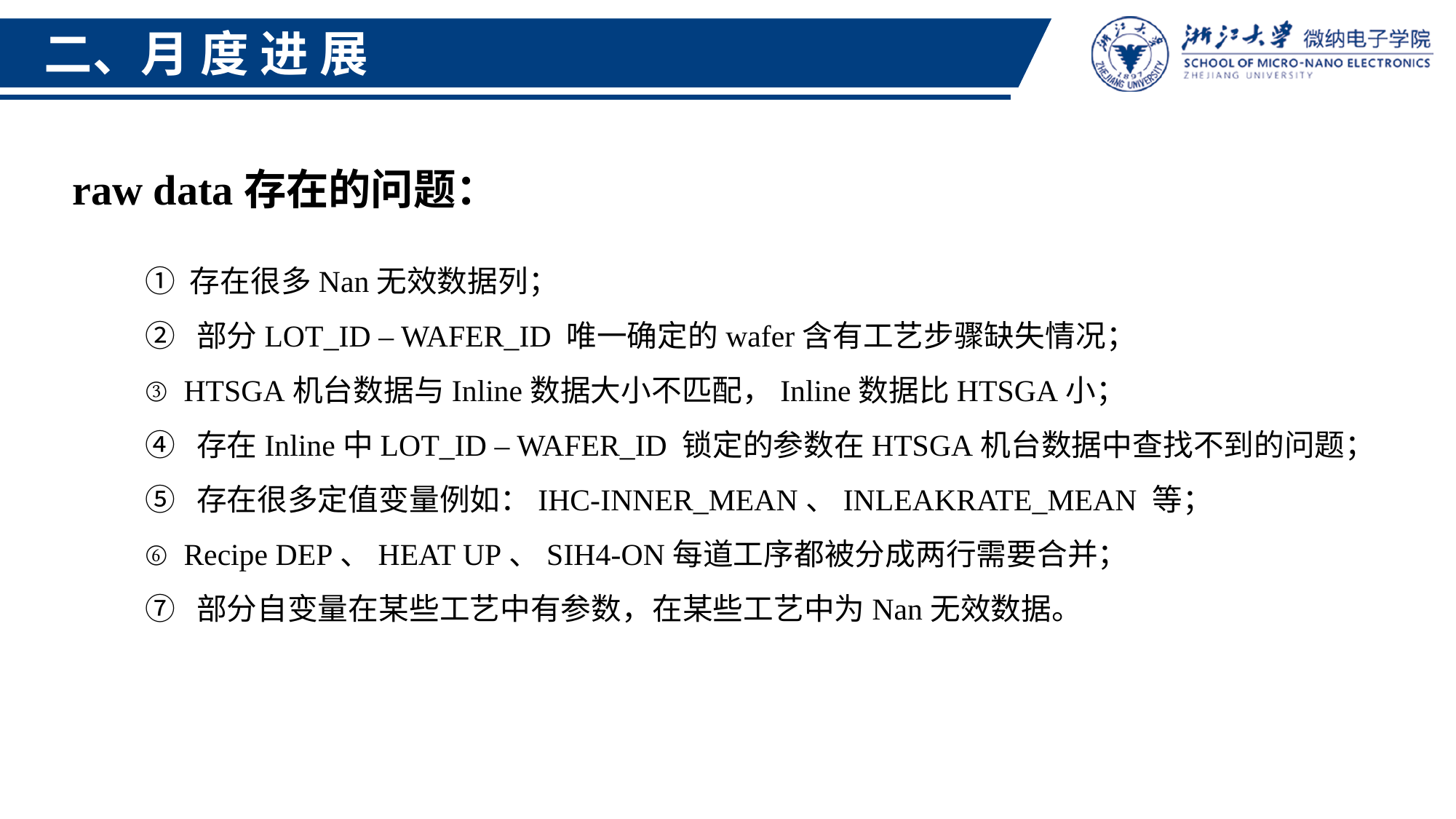

二、月 度 进 展
raw data存在的问题：
① 存在很多Nan无效数据列；
②  部分LOT_ID – WAFER_ID 唯一确定的wafer含有工艺步骤缺失情况；
③  HTSGA机台数据与Inline数据大小不匹配，Inline数据比HTSGA小；
④  存在Inline中LOT_ID – WAFER_ID 锁定的参数在HTSGA机台数据中查找不到的问题；
⑤  存在很多定值变量例如：IHC-INNER_MEAN、INLEAKRATE_MEAN 等；
⑥  Recipe DEP、HEAT UP、SIH4-ON每道工序都被分成两行需要合并；
⑦  部分自变量在某些工艺中有参数，在某些工艺中为Nan无效数据。